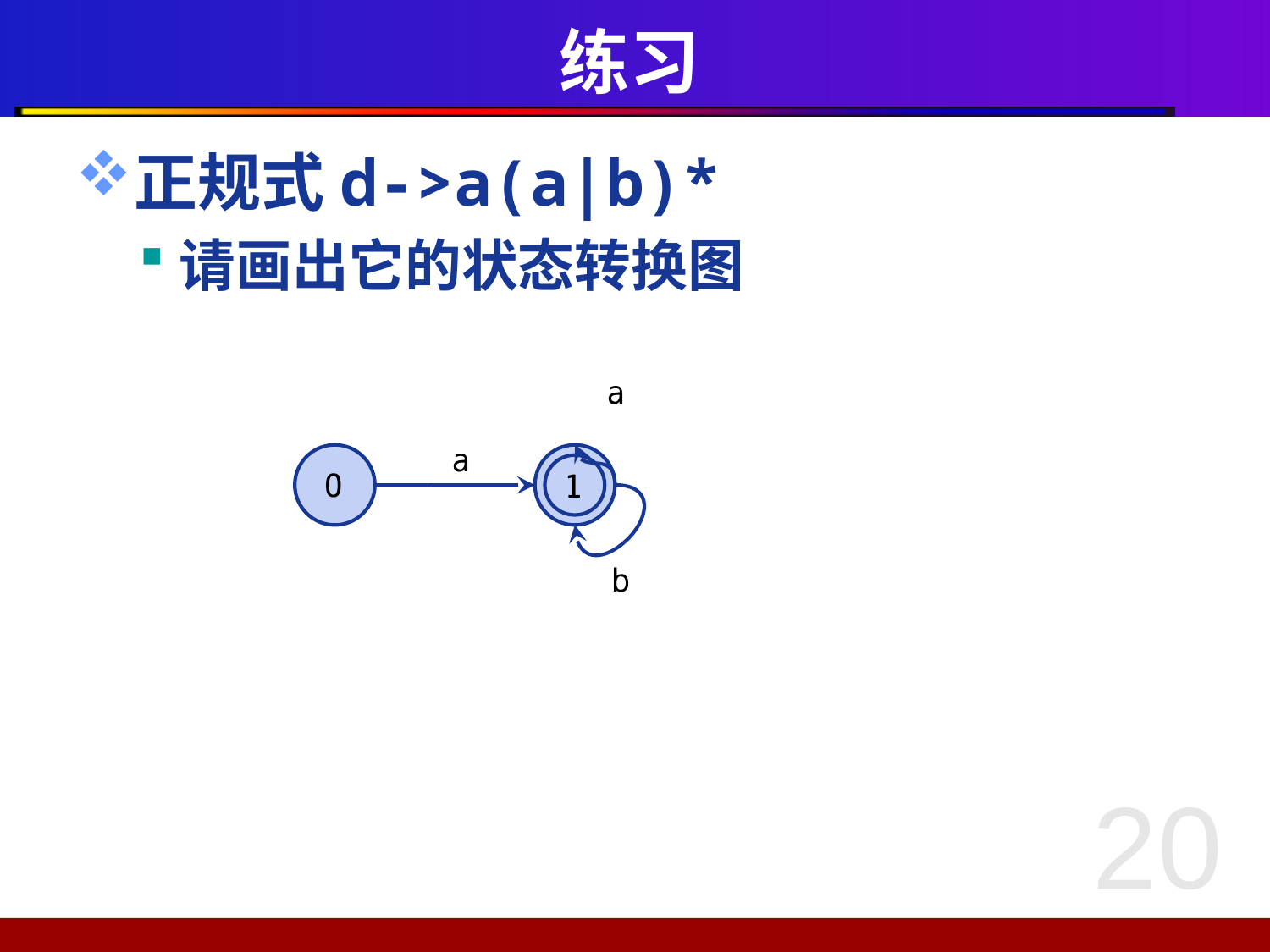

# 练习
正规式d->a(a|b)*
请画出它的状态转换图
a
a
0

1

b
20